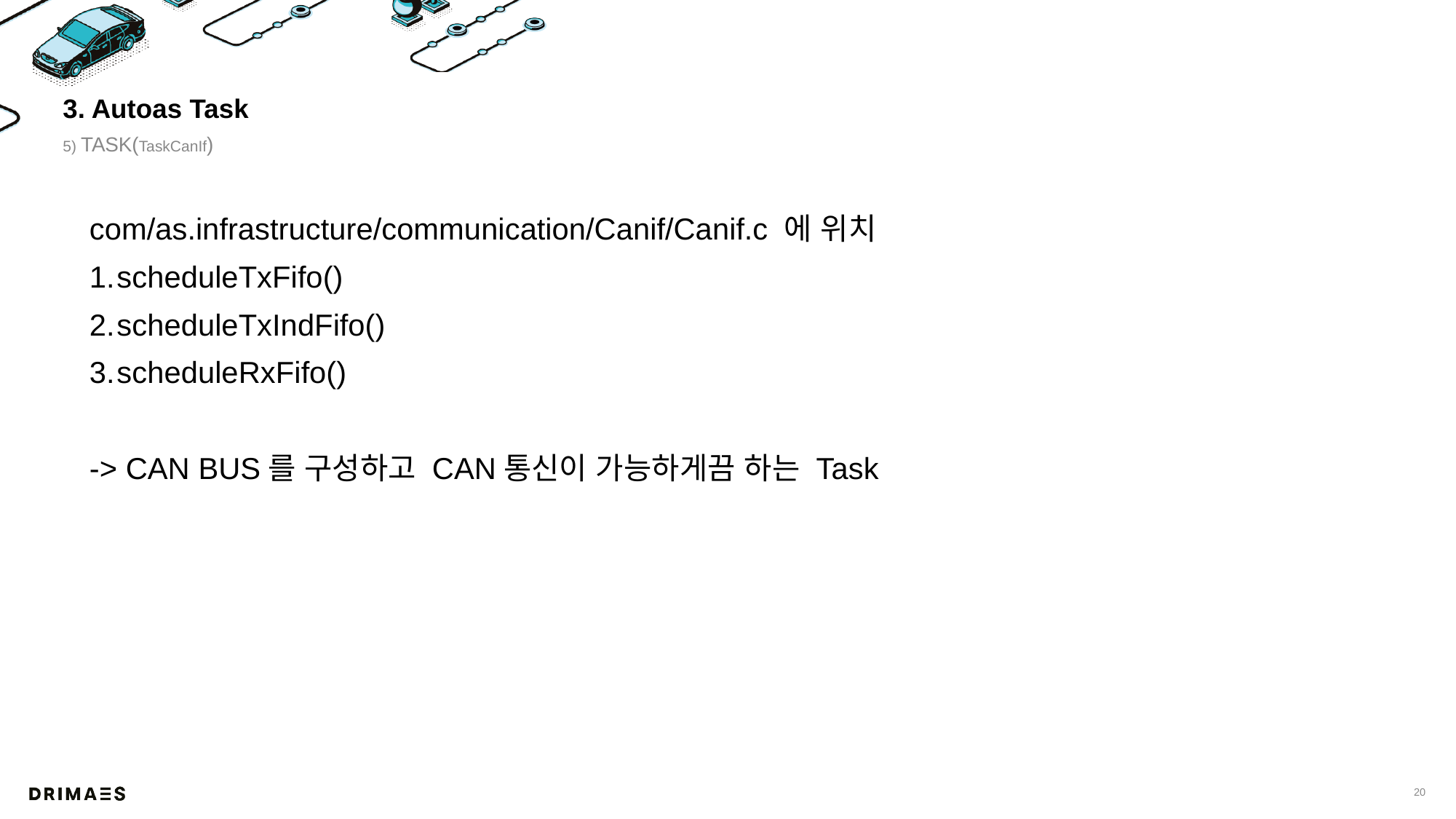

# 3. Autoas Task
5) TASK(TaskCanIf)

com/as.infrastructure/communication/Canif/Canif.c 에 위치
scheduleTxFifo()
scheduleTxIndFifo()
scheduleRxFifo()

-> CAN BUS를 구성하고 CAN통신이 가능하게끔 하는 Task